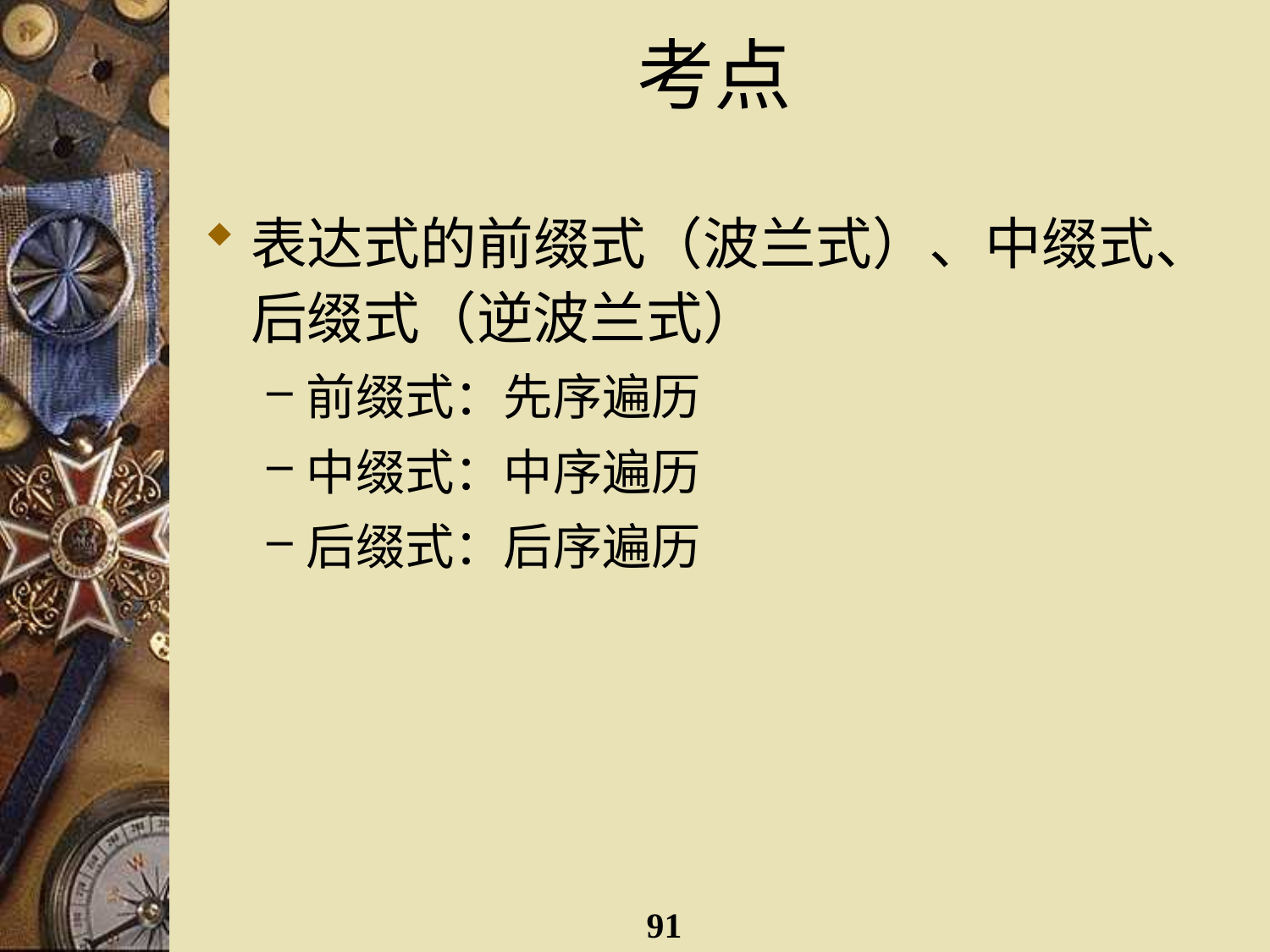

# 考点
表达式的前缀式（波兰式）、中缀式、后缀式（逆波兰式）
前缀式：先序遍历
中缀式：中序遍历
后缀式：后序遍历